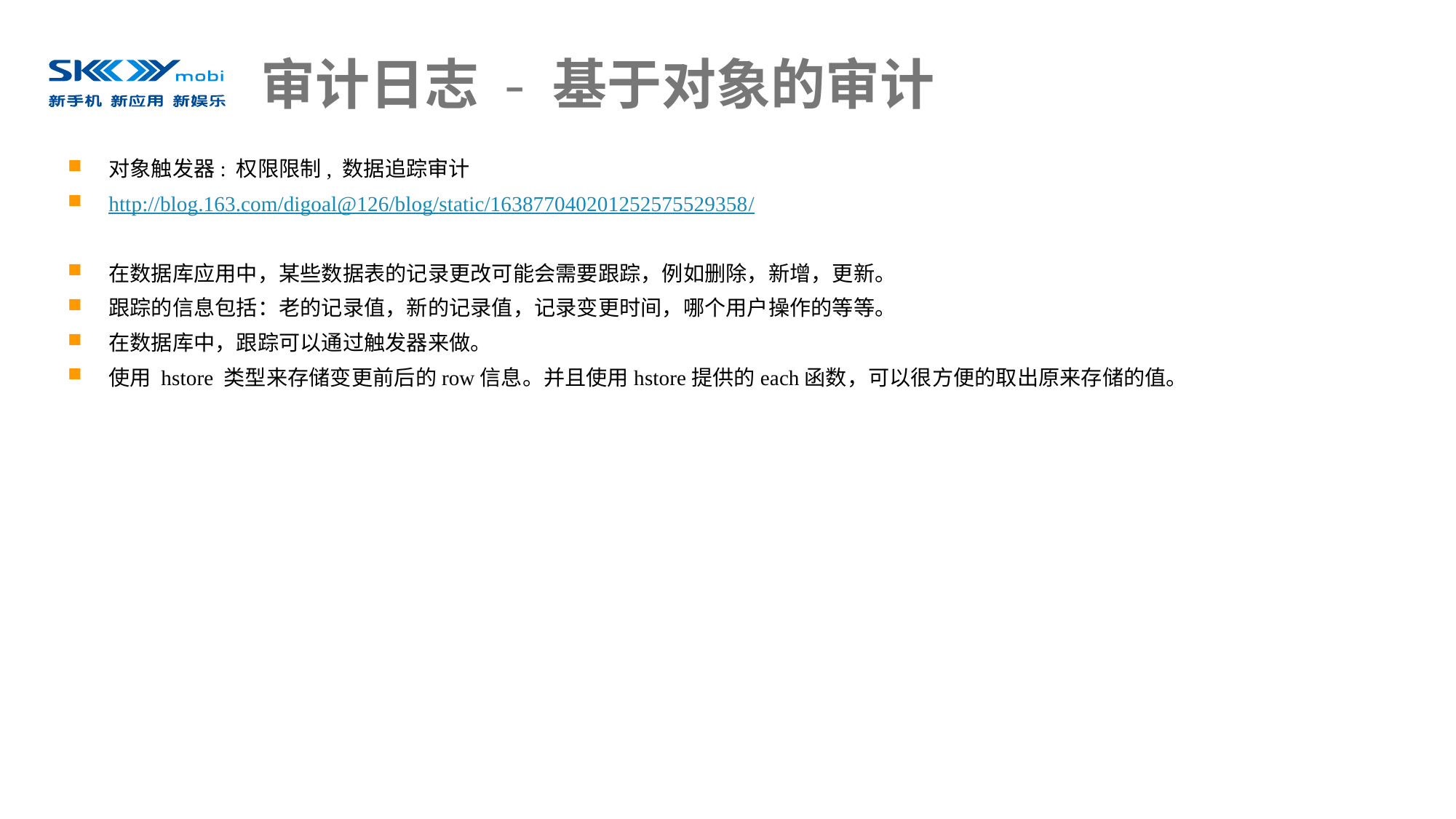

# 审计日志 - 基于对象的审计
对象触发器: 权限限制, 数据追踪审计
http://blog.163.com/digoal@126/blog/static/163877040201252575529358/

在数据库应用中，某些数据表的记录更改可能会需要跟踪，例如删除，新增，更新。
跟踪的信息包括：老的记录值，新的记录值，记录变更时间，哪个用户操作的等等。
在数据库中，跟踪可以通过触发器来做。
使用 hstore 类型来存储变更前后的row信息。并且使用hstore提供的each函数，可以很方便的取出原来存储的值。